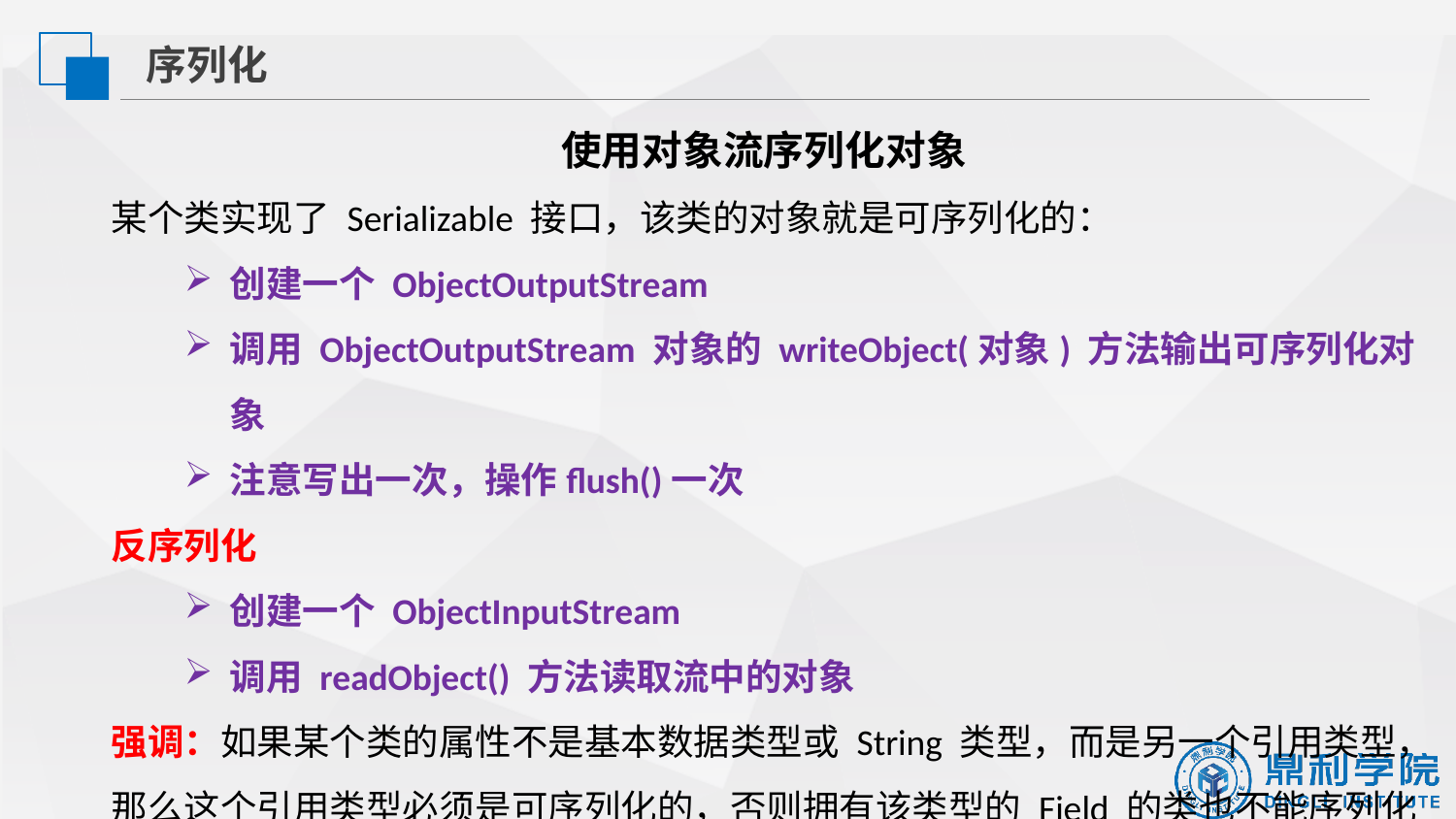

序列化
使用对象流序列化对象
某个类实现了 Serializable 接口，该类的对象就是可序列化的：
创建一个 ObjectOutputStream
调用 ObjectOutputStream 对象的 writeObject(对象) 方法输出可序列化对象
注意写出一次，操作flush()一次
反序列化
创建一个 ObjectInputStream
调用 readObject() 方法读取流中的对象
强调：如果某个类的属性不是基本数据类型或 String 类型，而是另一个引用类型，那么这个引用类型必须是可序列化的，否则拥有该类型的 Field 的类也不能序列化